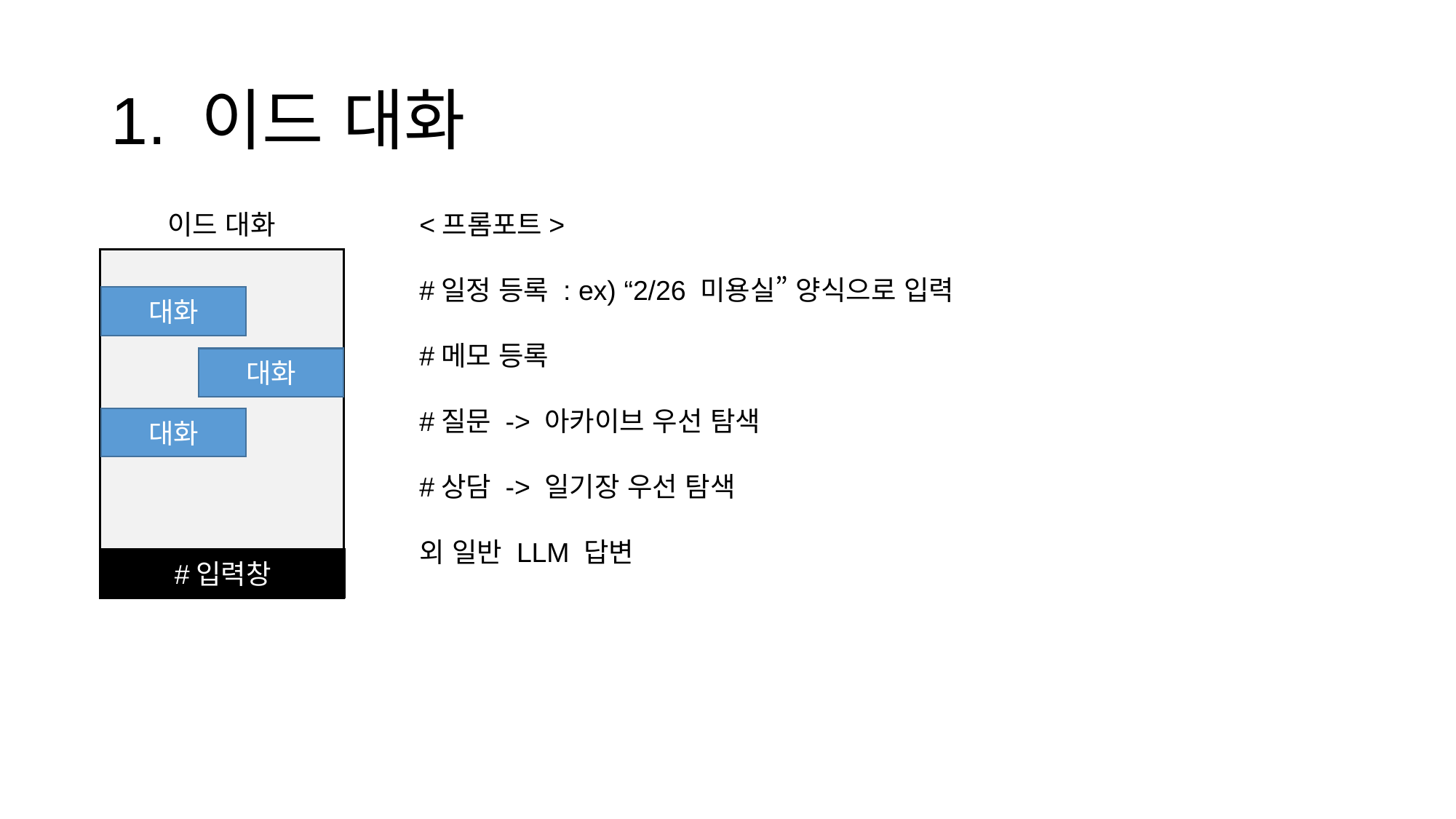

# 1. 이드 대화
이드 대화
<프롬포트>

#일정 등록 : ex) “2/26 미용실” 양식으로 입력

#메모 등록

#질문 -> 아카이브 우선 탐색

#상담 -> 일기장 우선 탐색

외 일반 LLM 답변

대화
대화
대화
#입력창